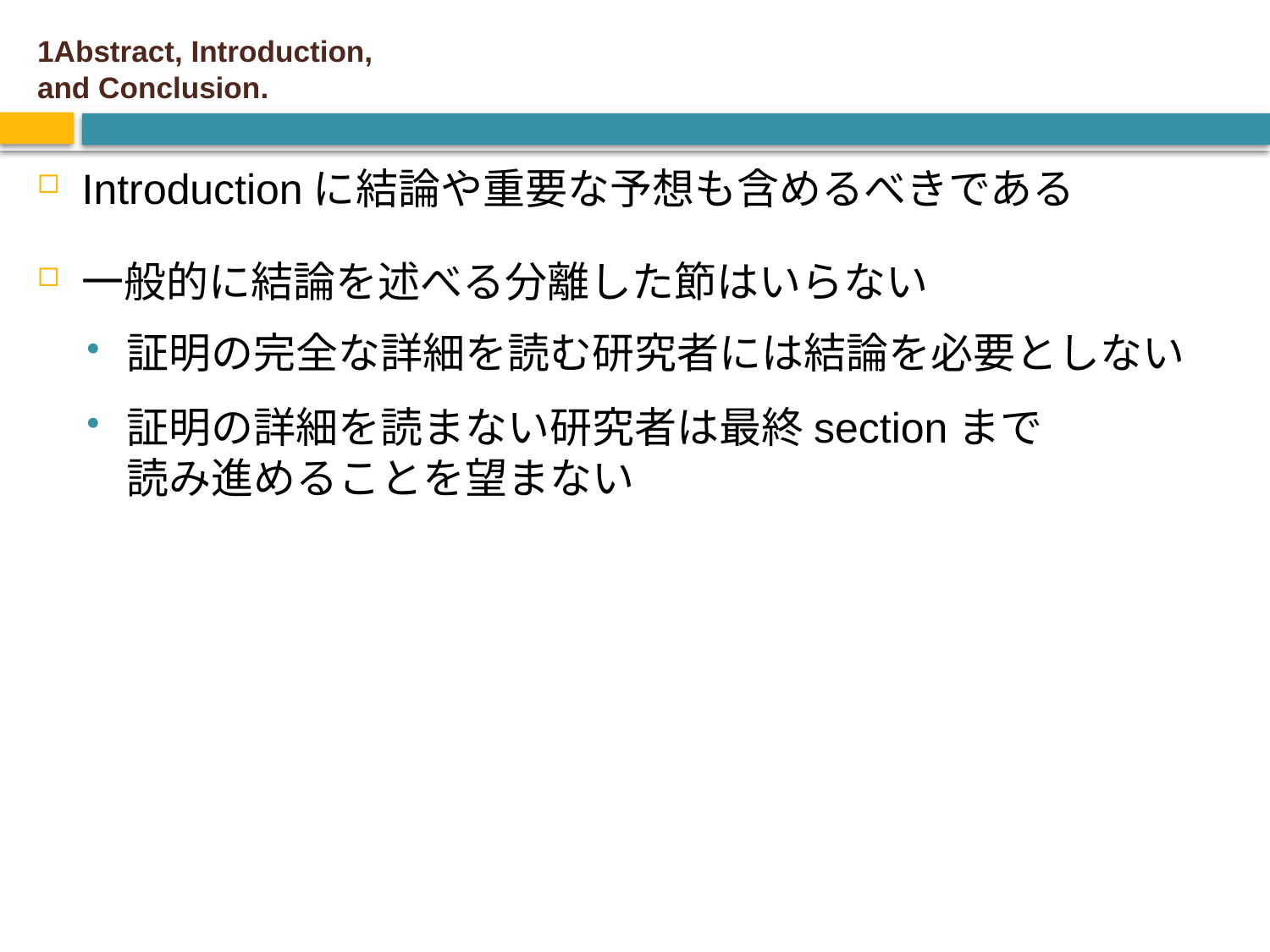

# 1Abstract, Introduction, and Conclusion.
Introductionに結論や重要な予想も含めるべきである
一般的に結論を述べる分離した節はいらない
証明の完全な詳細を読む研究者には結論を必要としない
証明の詳細を読まない研究者は最終sectionまで
読み進めることを望まない